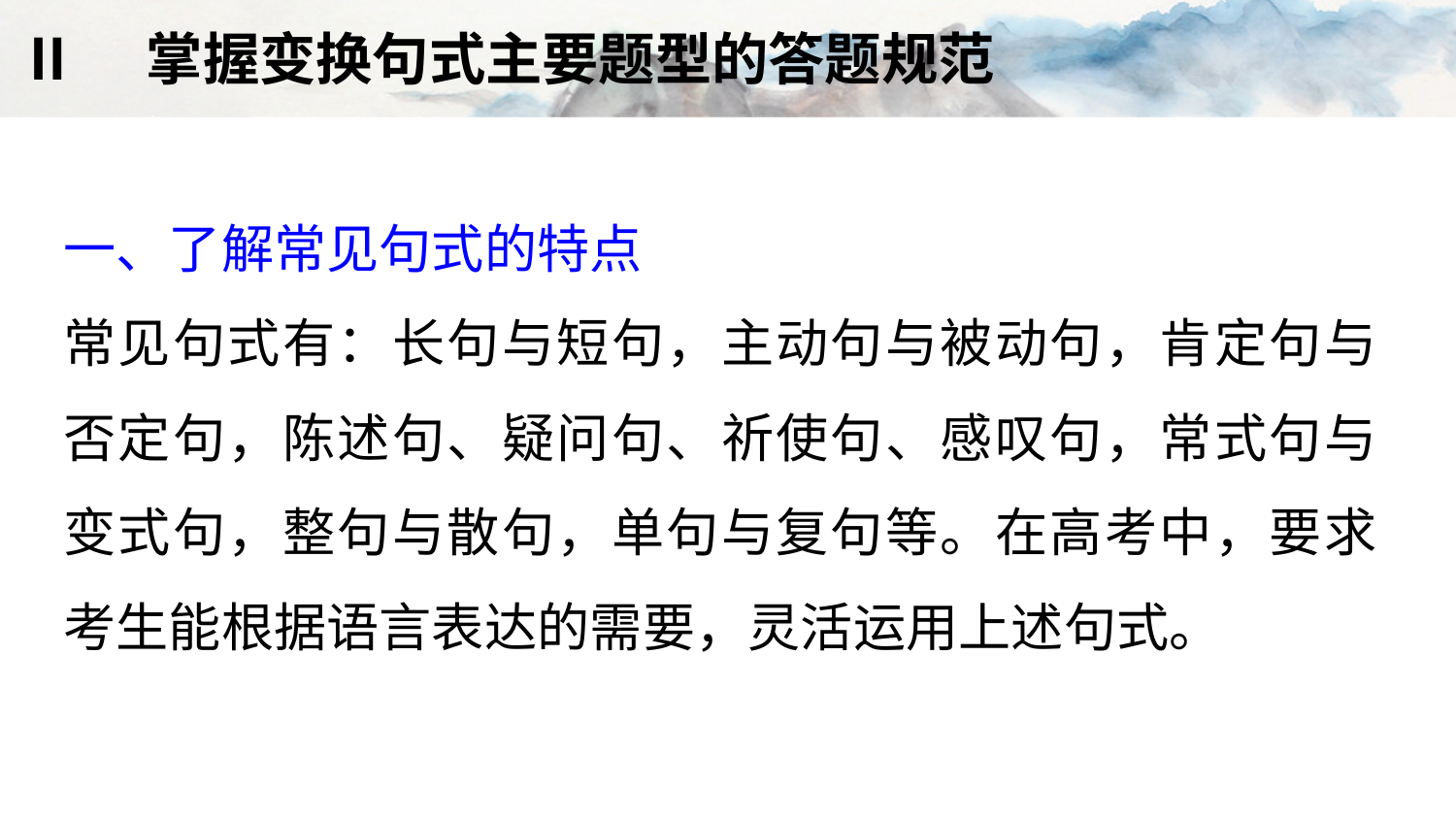

Ⅱ　掌握变换句式主要题型的答题规范
一、了解常见句式的特点
常见句式有：长句与短句，主动句与被动句，肯定句与否定句，陈述句、疑问句、祈使句、感叹句，常式句与变式句，整句与散句，单句与复句等。在高考中，要求考生能根据语言表达的需要，灵活运用上述句式。